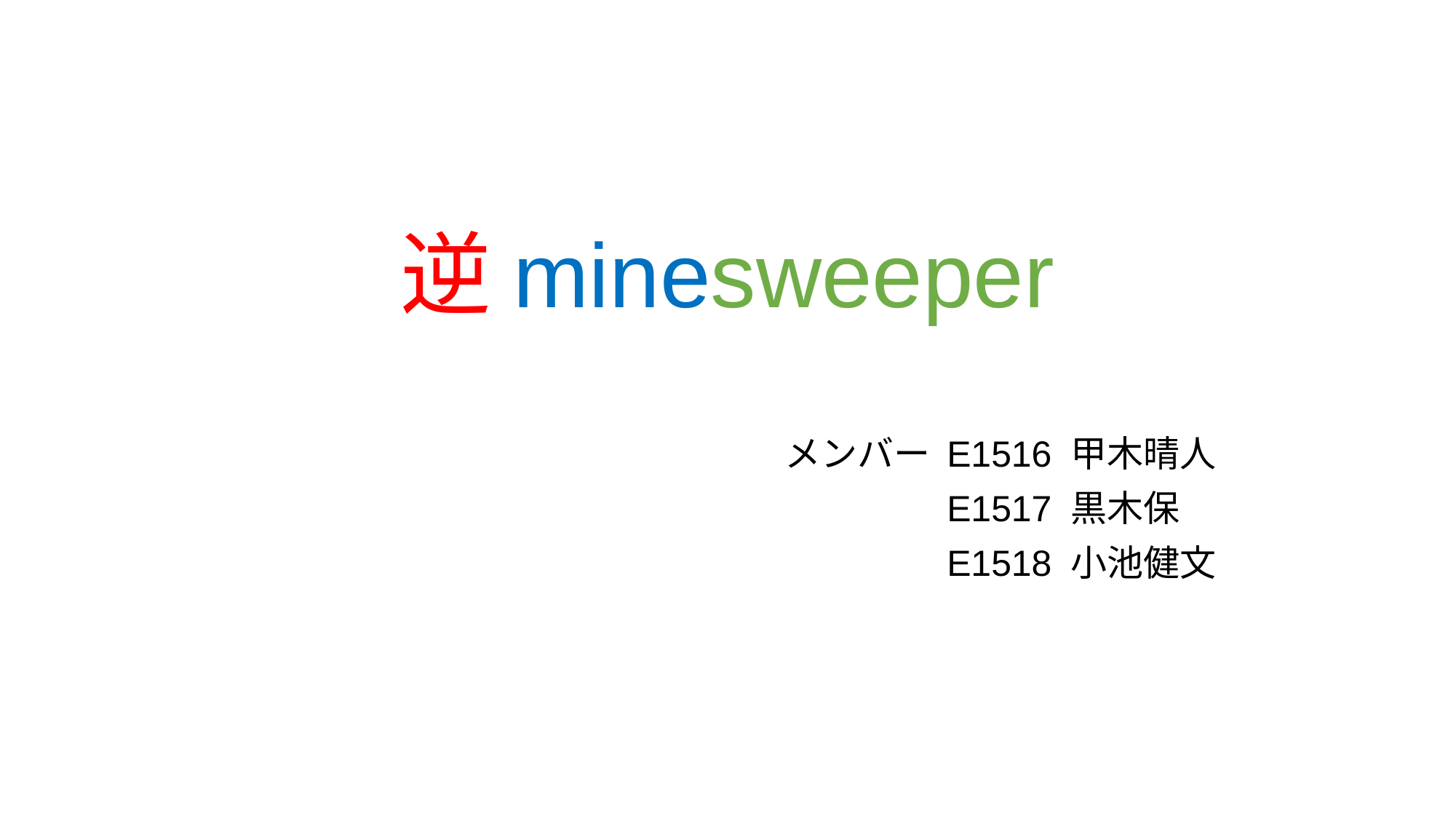

# 逆minesweeper
メンバー E1516 甲木晴人
　　　 E1517 黒木保
　　　　 E1518 小池健文